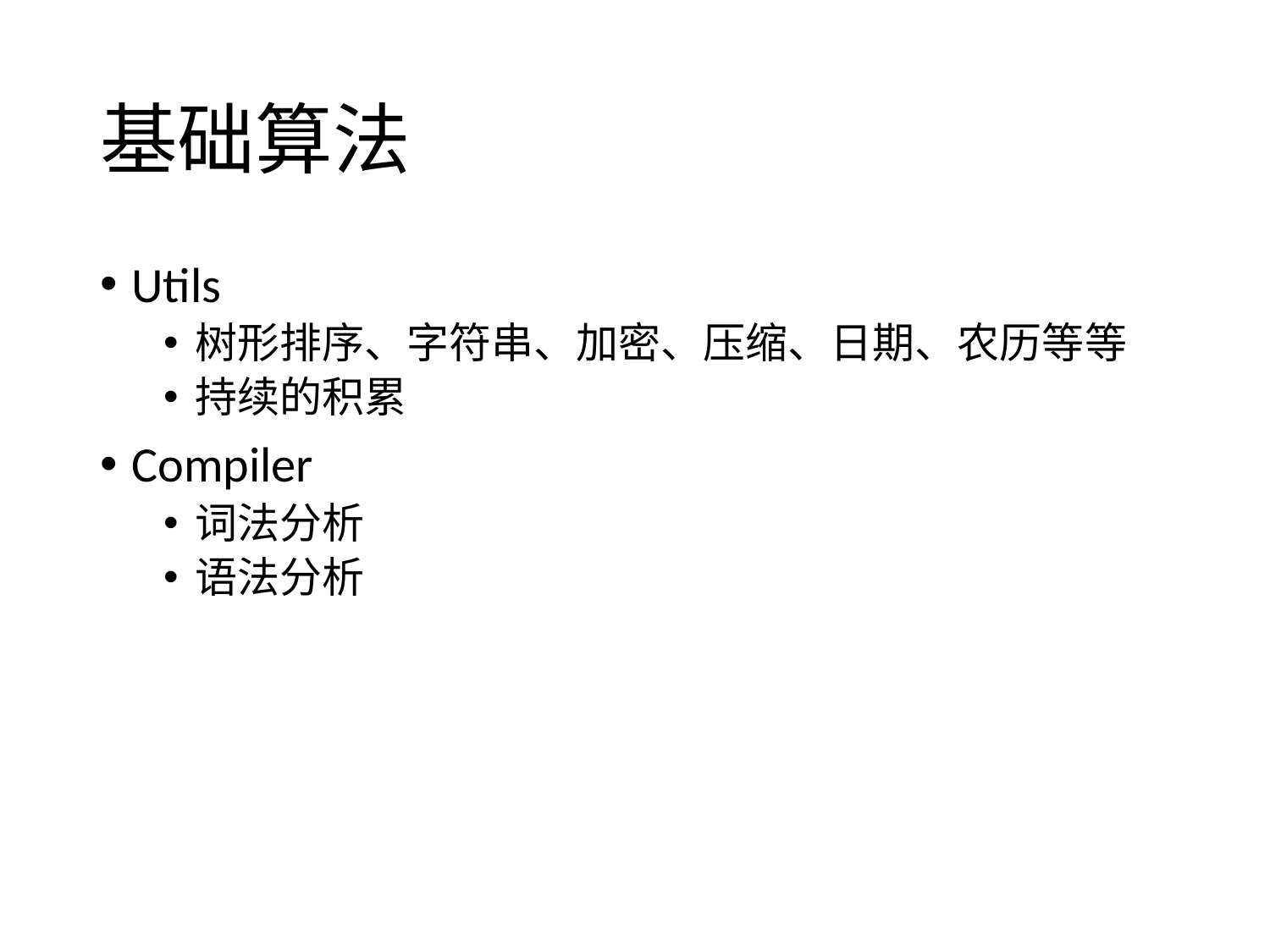

# 基础算法
Utils
树形排序、字符串、加密、压缩、日期、农历等等
持续的积累
Compiler
词法分析
语法分析